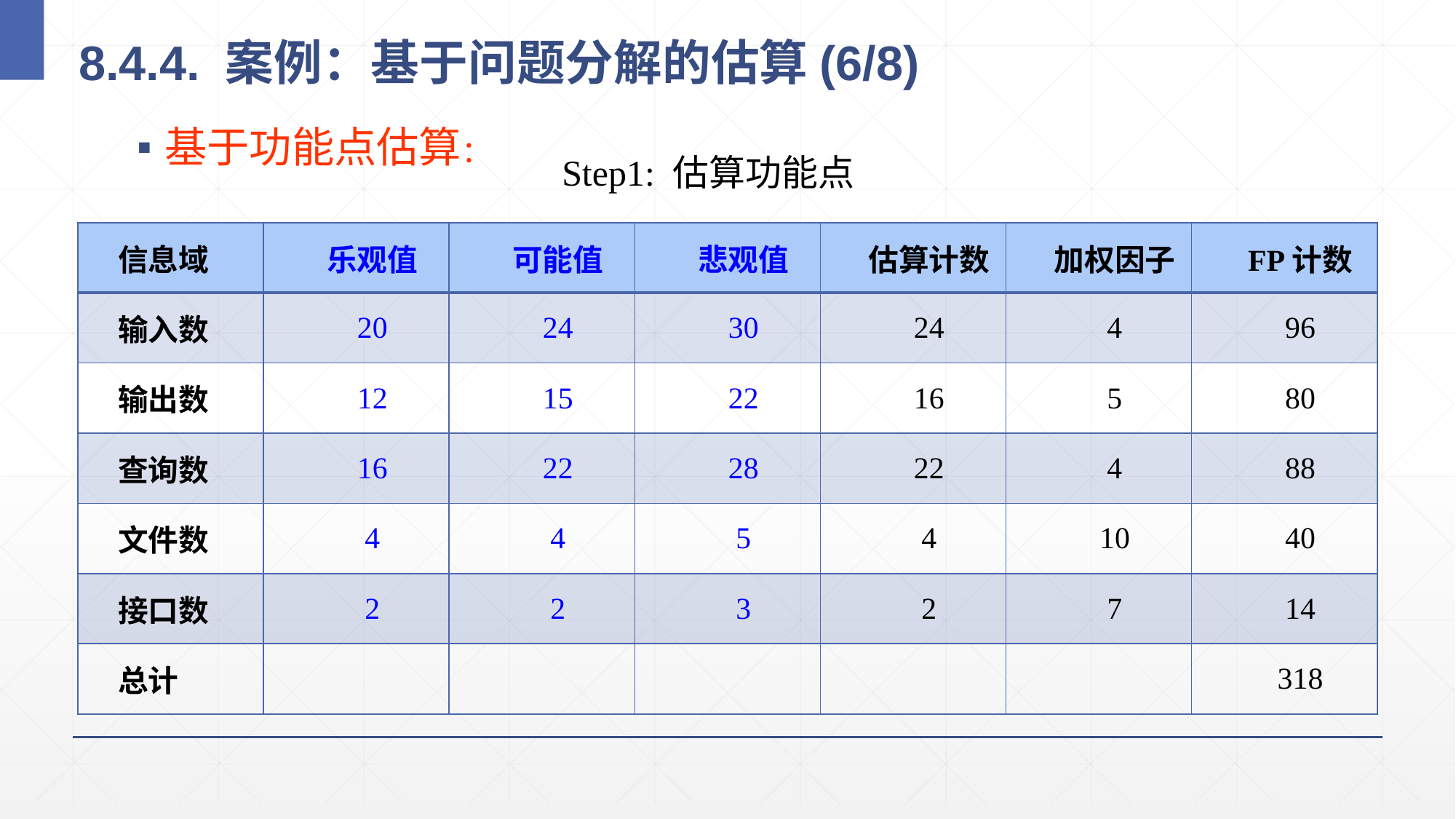

# 8.4.4. 案例：基于问题分解的估算(6/8)
基于功能点估算：
Step1: 估算功能点
| 信息域 | 乐观值 | 可能值 | 悲观值 | 估算计数 | 加权因子 | FP计数 |
| --- | --- | --- | --- | --- | --- | --- |
| 输入数 | 20 | 24 | 30 | 24 | 4 | 96 |
| 输出数 | 12 | 15 | 22 | 16 | 5 | 80 |
| 查询数 | 16 | 22 | 28 | 22 | 4 | 88 |
| 文件数 | 4 | 4 | 5 | 4 | 10 | 40 |
| 接口数 | 2 | 2 | 3 | 2 | 7 | 14 |
| 总计 |  |  |  |  |  | 318 |